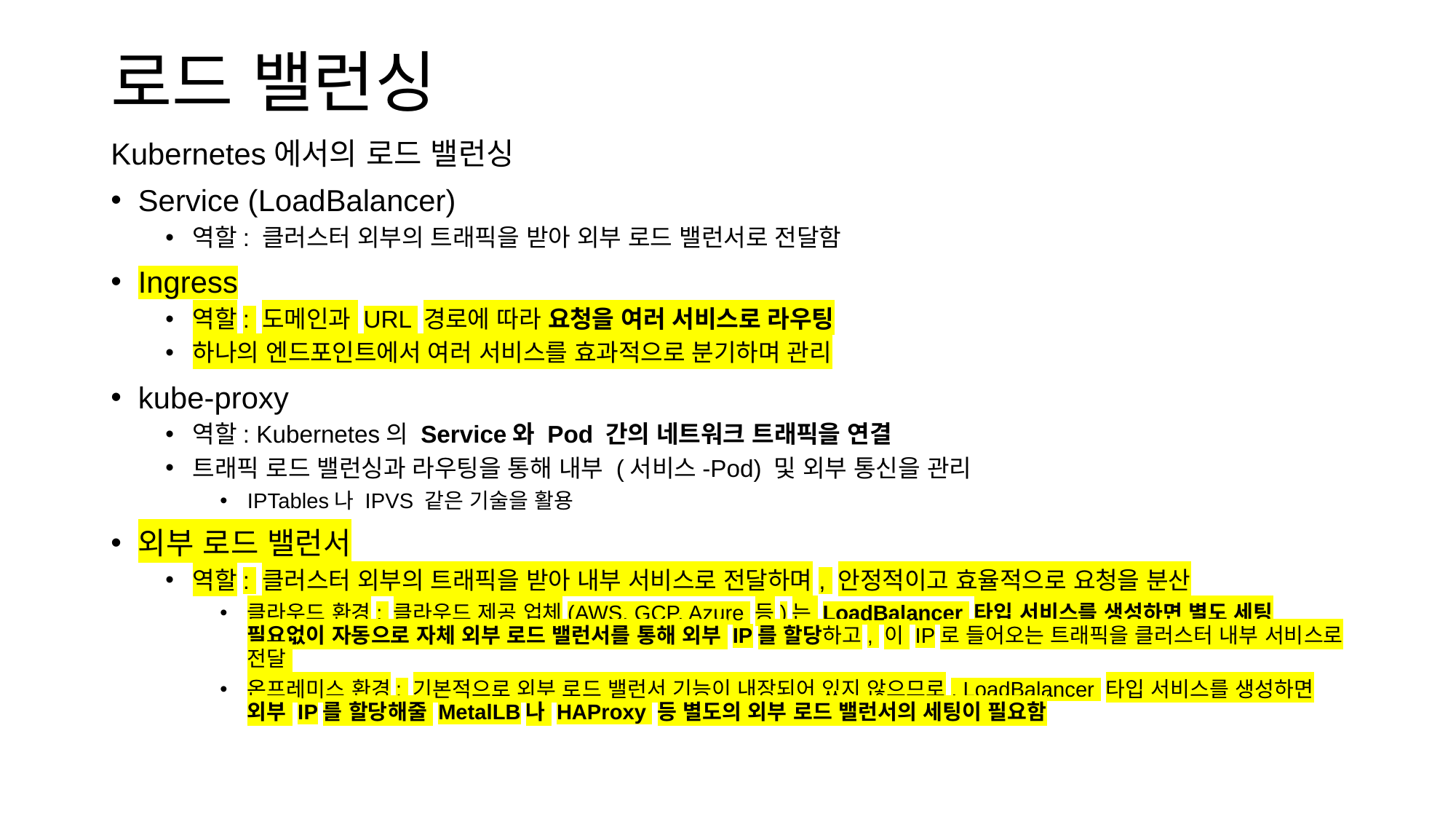

로드 밸런싱
Kubernetes에서의 로드 밸런싱
Service (LoadBalancer)
역할: 클러스터 외부의 트래픽을 받아 외부 로드 밸런서로 전달함
Ingress
역할: 도메인과 URL 경로에 따라 요청을 여러 서비스로 라우팅
하나의 엔드포인트에서 여러 서비스를 효과적으로 분기하며 관리
kube-proxy
역할: Kubernetes의 Service와 Pod 간의 네트워크 트래픽을 연결
트래픽 로드 밸런싱과 라우팅을 통해 내부 (서비스-Pod) 및 외부 통신을 관리
IPTables나 IPVS 같은 기술을 활용
외부 로드 밸런서
역할: 클러스터 외부의 트래픽을 받아 내부 서비스로 전달하며, 안정적이고 효율적으로 요청을 분산
클라우드 환경: 클라우드 제공 업체(AWS, GCP, Azure 등)는 LoadBalancer 타입 서비스를 생성하면 별도 세팅 필요없이 자동으로 자체 외부 로드 밸런서를 통해 외부 IP를 할당하고, 이 IP로 들어오는 트래픽을 클러스터 내부 서비스로 전달
온프레미스 환경: 기본적으로 외부 로드 밸런서 기능이 내장되어 있지 않으므로, LoadBalancer 타입 서비스를 생성하면 외부 IP를 할당해줄 MetalLB나 HAProxy 등 별도의 외부 로드 밸런서의 세팅이 필요함